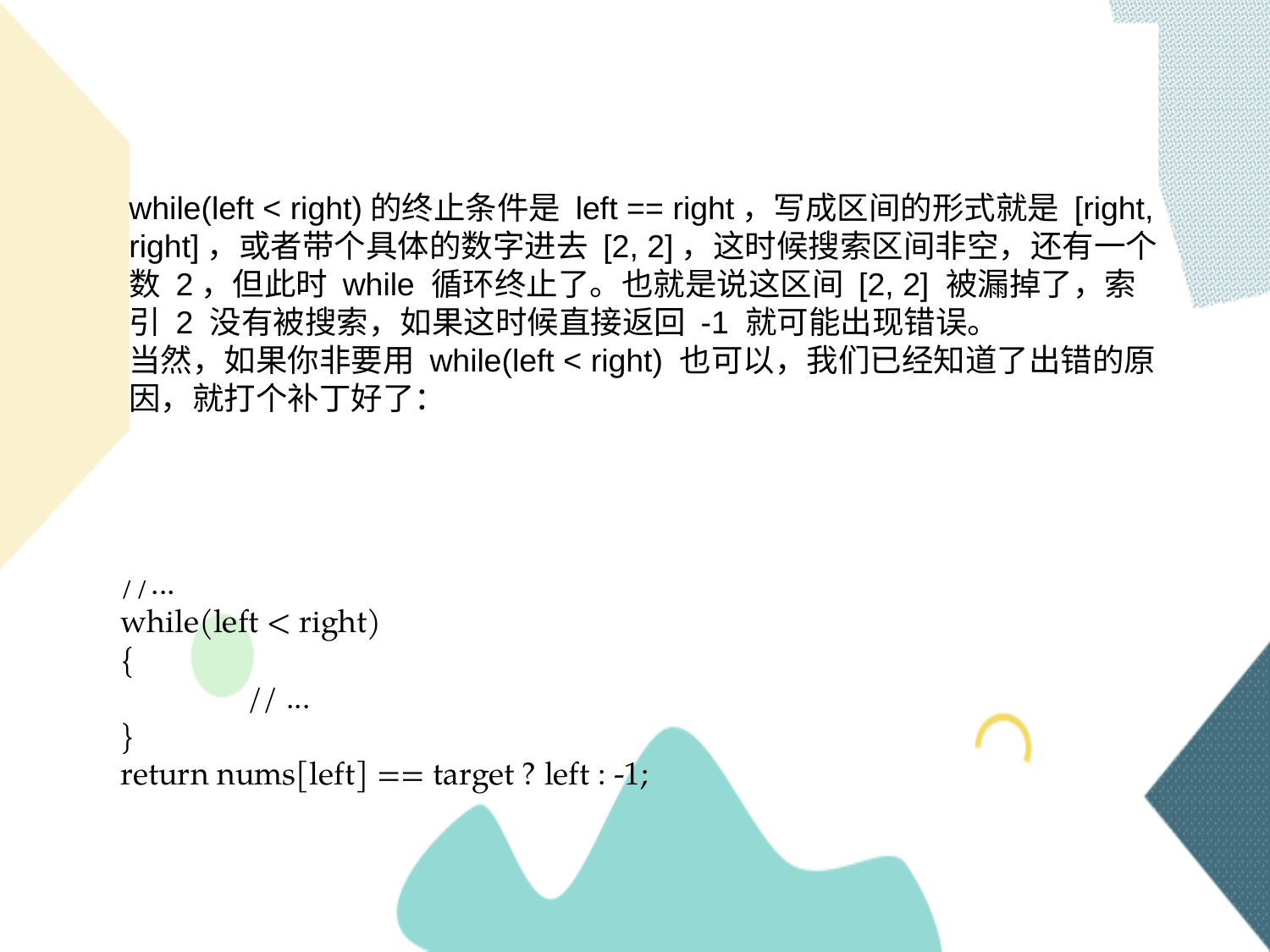

while(left < right)的终止条件是 left == right，写成区间的形式就是 [right, right]，或者带个具体的数字进去 [2, 2]，这时候搜索区间非空，还有一个数 2，但此时 while 循环终止了。也就是说这区间 [2, 2] 被漏掉了，索引 2 没有被搜索，如果这时候直接返回 -1 就可能出现错误。
当然，如果你非要用 while(left < right) 也可以，我们已经知道了出错的原因，就打个补丁好了：
# //... while(left < right) { // ... } return nums[left] == target ? left : -1;